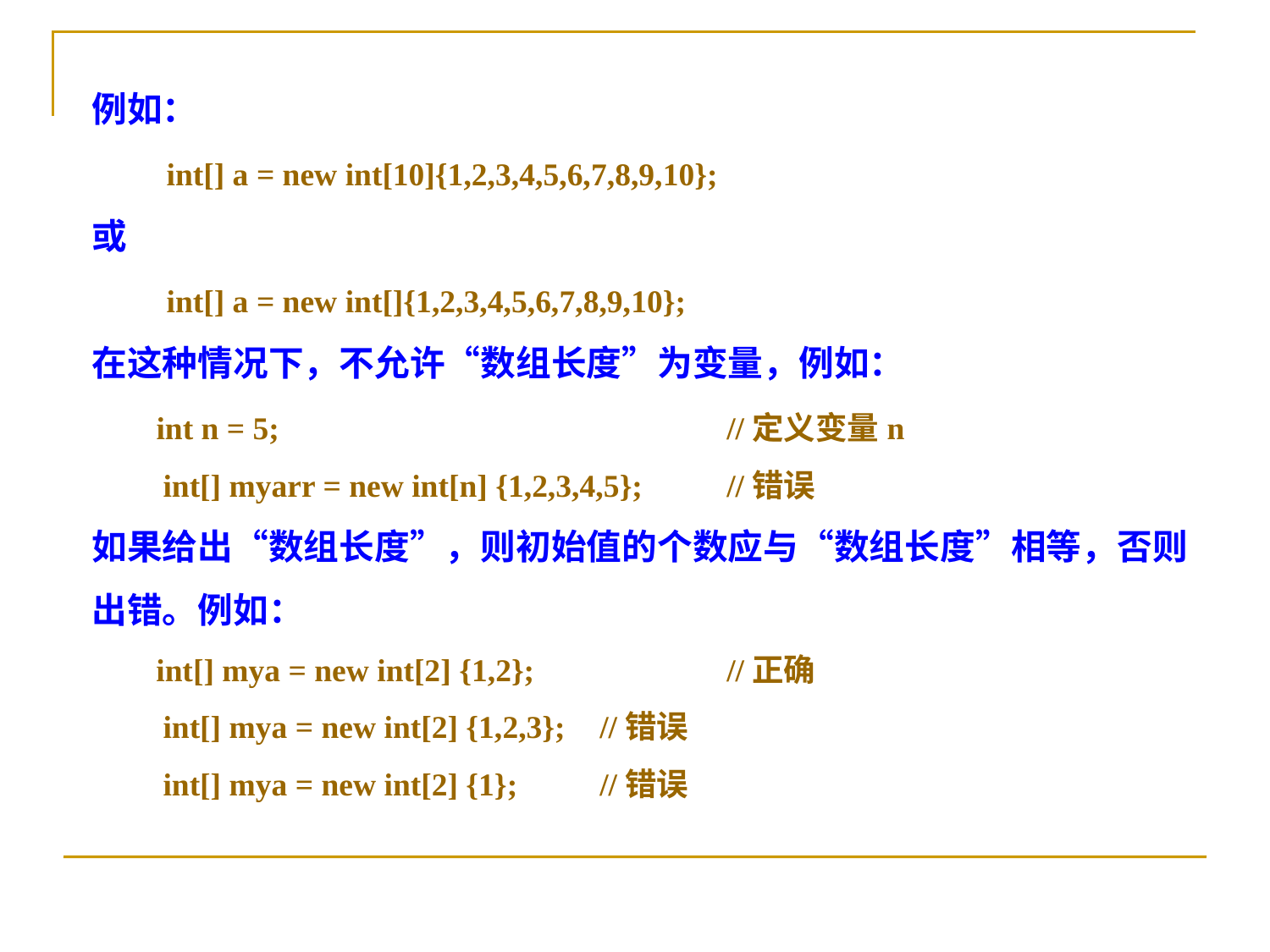

例如：
　　int[] a = new int[10]{1,2,3,4,5,6,7,8,9,10};
或
　　int[] a = new int[]{1,2,3,4,5,6,7,8,9,10};
在这种情况下，不允许“数组长度”为变量，例如：
　   int n = 5;                                		//定义变量n
　　int[] myarr = new int[n] {1,2,3,4,5};　	//错误
如果给出“数组长度”，则初始值的个数应与“数组长度”相等，否则出错。例如：
        int[] mya = new int[2] {1,2};　　	//正确
　　int[] mya = new int[2] {1,2,3};	//错误
　　int[] mya = new int[2] {1};　　	//错误